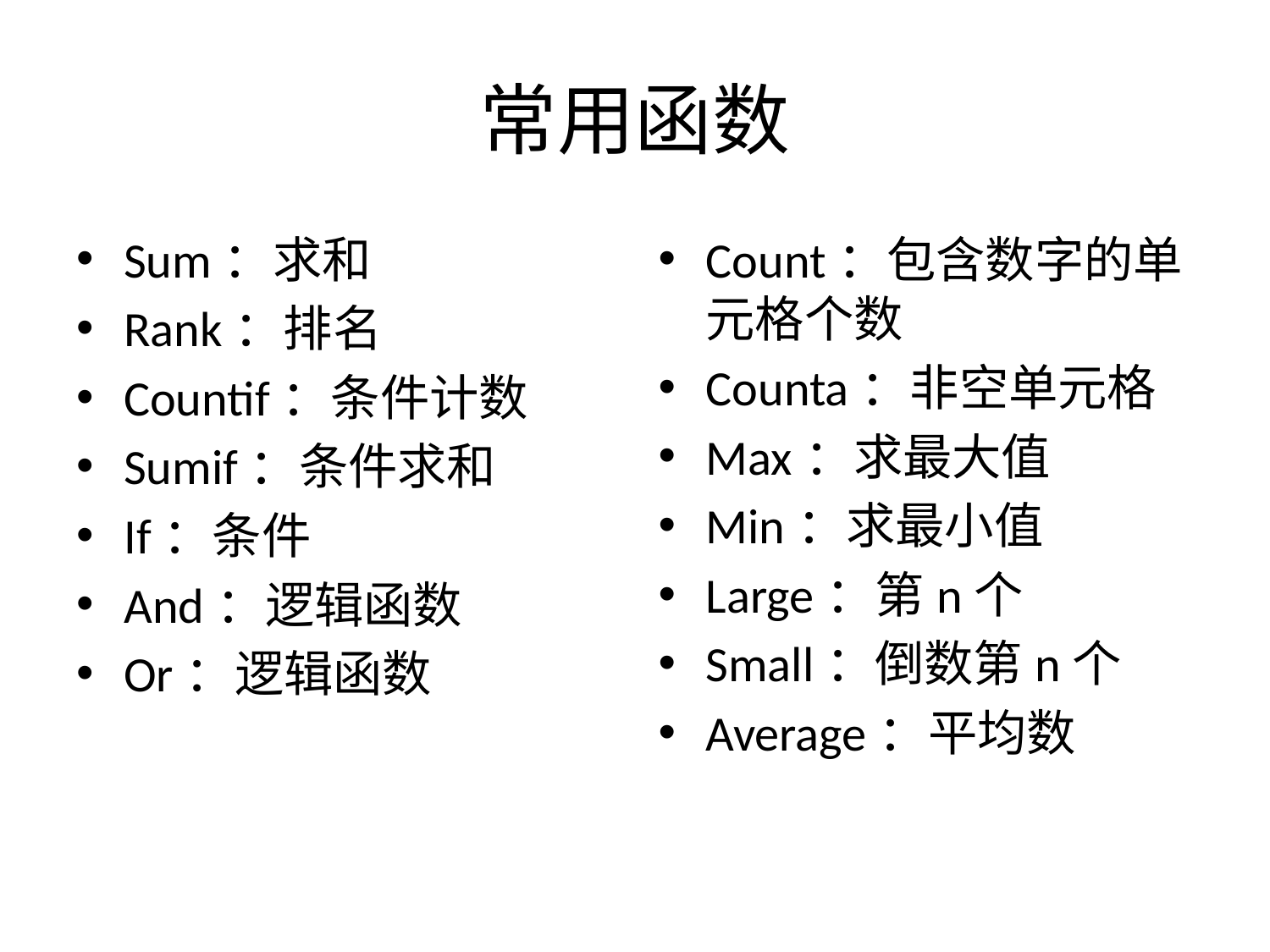

# 常用函数
Sum：求和
Rank：排名
Countif：条件计数
Sumif：条件求和
If：条件
And：逻辑函数
Or：逻辑函数
Count：包含数字的单元格个数
Counta：非空单元格
Max：求最大值
Min：求最小值
Large：第n个
Small：倒数第n个
Average：平均数